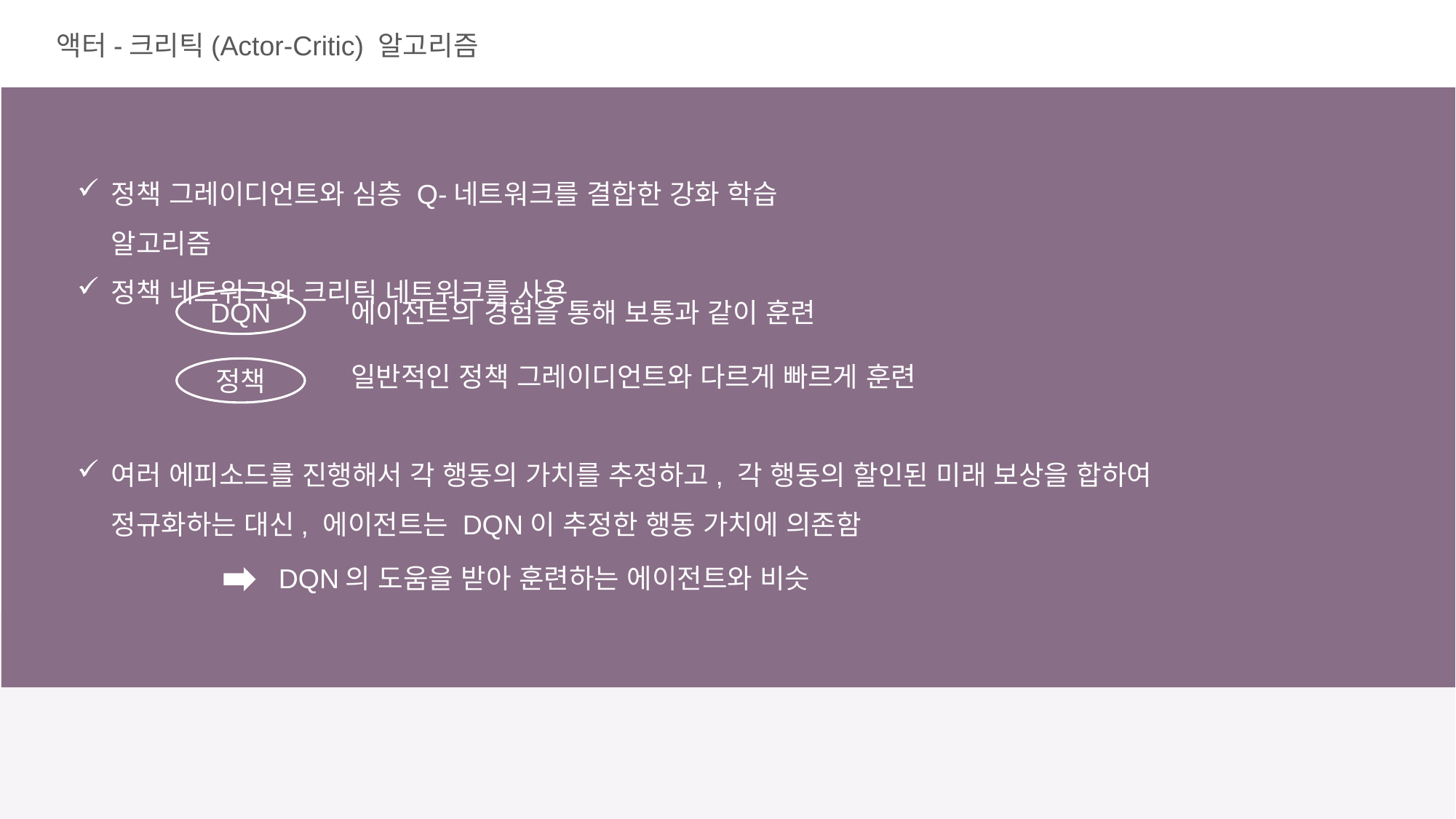

액터-크리틱(Actor-Critic) 알고리즘

정책 그레이디언트와 심층 Q-네트워크를 결합한 강화 학습 알고리즘
정책 네트워크와 크리틱 네트워크를 사용
DQN
에이전트의 경험을 통해 보통과 같이 훈련
일반적인 정책 그레이디언트와 다르게 빠르게 훈련
정책
여러 에피소드를 진행해서 각 행동의 가치를 추정하고, 각 행동의 할인된 미래 보상을 합하여 정규화하는 대신, 에이전트는 DQN이 추정한 행동 가치에 의존함
DQN의 도움을 받아 훈련하는 에이전트와 비슷